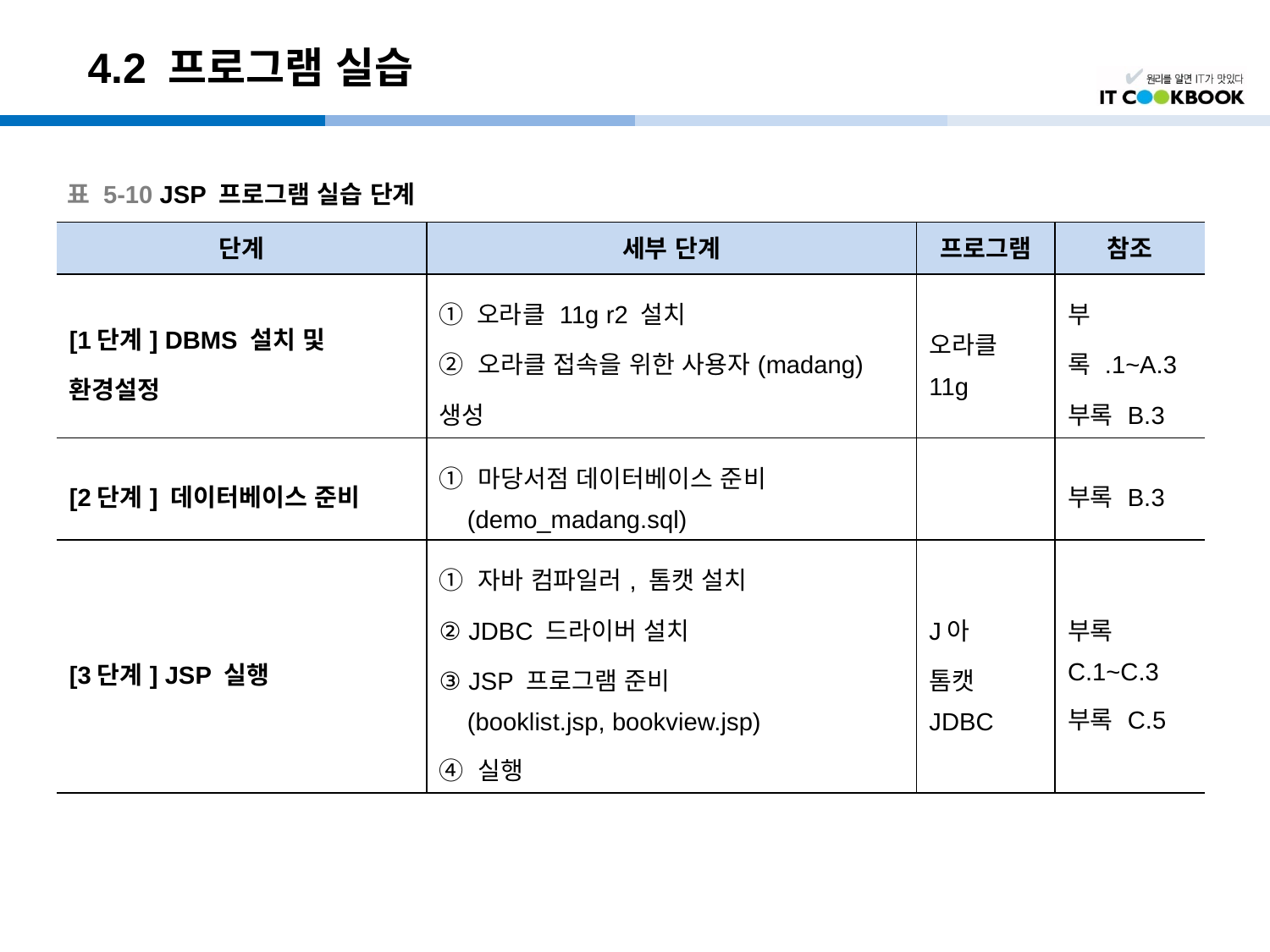

# 4.2 프로그램 실습
표 5-10 JSP 프로그램 실습 단계
| 단계 | 세부 단계 | 프로그램 | 참조 |
| --- | --- | --- | --- |
| [1단계] DBMS 설치 및 환경설정 | ① 오라클 11g r2 설치 ② 오라클 접속을 위한 사용자(madang) 생성 | 오라클 11g | 부록 .1~A.3 부록 B.3 |
| [2단계] 데이터베이스 준비 | ① 마당서점 데이터베이스 준비 (demo\_madang.sql) |  | 부록 B.3 |
| [3단계] JSP 실행 | ① 자바 컴파일러, 톰캣 설치 ② JDBC 드라이버 설치 ③ JSP 프로그램 준비 (booklist.jsp, bookview.jsp) ④ 실행 | J아 톰캣 JDBC | 부록 C.1~C.3 부록 C.5 |